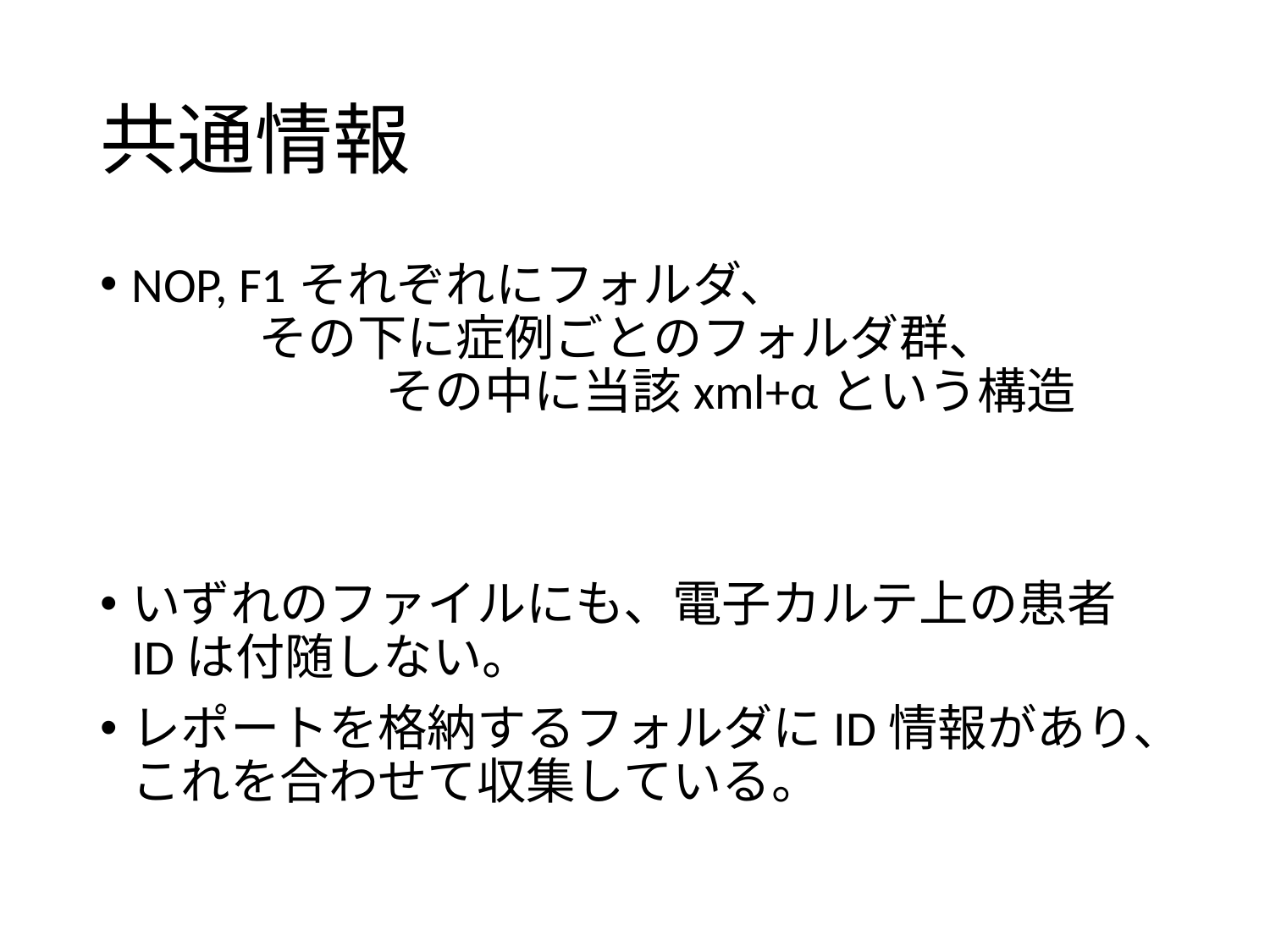

# 共通情報
NOP, F1それぞれにフォルダ、
	その下に症例ごとのフォルダ群、
		その中に当該xml+αという構造

いずれのファイルにも、電子カルテ上の患者IDは付随しない。
レポートを格納するフォルダにID情報があり、これを合わせて収集している。